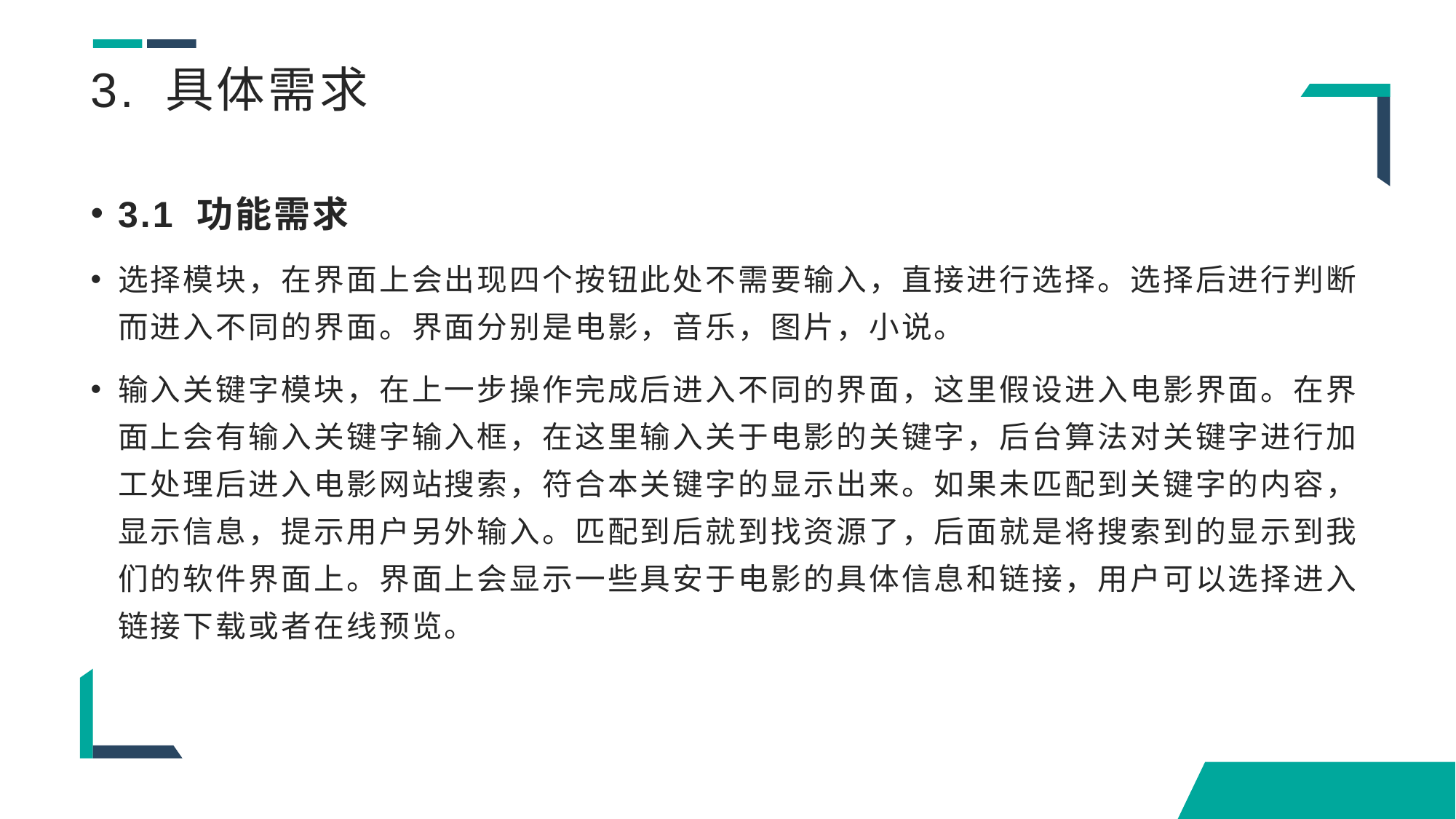

# 3. 具体需求
3.1 功能需求
选择模块，在界面上会出现四个按钮此处不需要输入，直接进行选择。选择后进行判断而进入不同的界面。界面分别是电影，音乐，图片，小说。
输入关键字模块，在上一步操作完成后进入不同的界面，这里假设进入电影界面。在界面上会有输入关键字输入框，在这里输入关于电影的关键字，后台算法对关键字进行加工处理后进入电影网站搜索，符合本关键字的显示出来。如果未匹配到关键字的内容，显示信息，提示用户另外输入。匹配到后就到找资源了，后面就是将搜索到的显示到我们的软件界面上。界面上会显示一些具安于电影的具体信息和链接，用户可以选择进入链接下载或者在线预览。